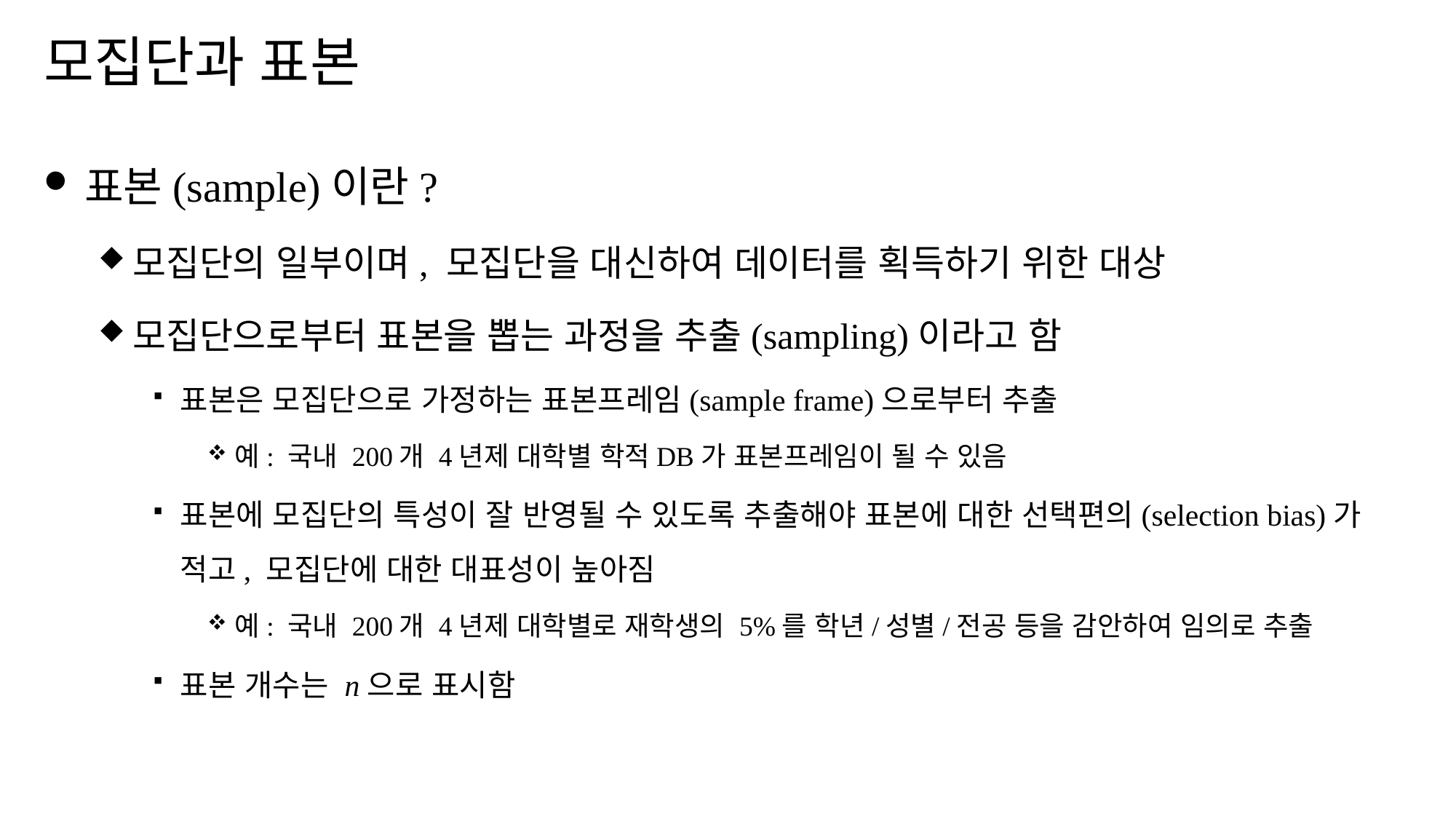

# 모집단과 표본
표본(sample)이란?
모집단의 일부이며, 모집단을 대신하여 데이터를 획득하기 위한 대상
모집단으로부터 표본을 뽑는 과정을 추출(sampling)이라고 함
표본은 모집단으로 가정하는 표본프레임(sample frame)으로부터 추출
예: 국내 200개 4년제 대학별 학적DB가 표본프레임이 될 수 있음
표본에 모집단의 특성이 잘 반영될 수 있도록 추출해야 표본에 대한 선택편의(selection bias)가 적고, 모집단에 대한 대표성이 높아짐
예: 국내 200개 4년제 대학별로 재학생의 5%를 학년/성별/전공 등을 감안하여 임의로 추출
표본 개수는 n으로 표시함